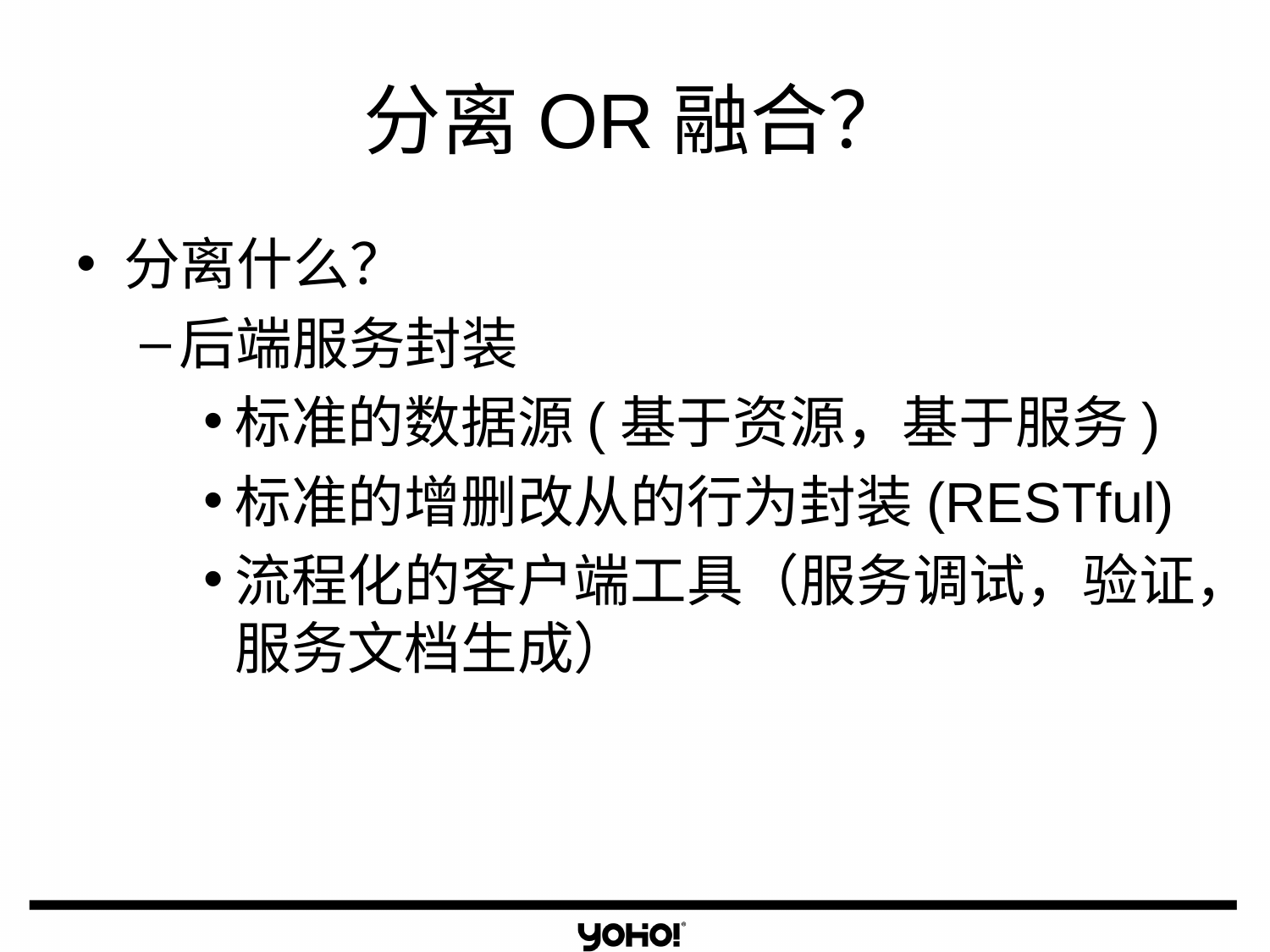

# 分离OR融合？
分离什么？
后端服务封装
标准的数据源(基于资源，基于服务)
标准的增删改从的行为封装(RESTful)
流程化的客户端工具（服务调试，验证，服务文档生成）